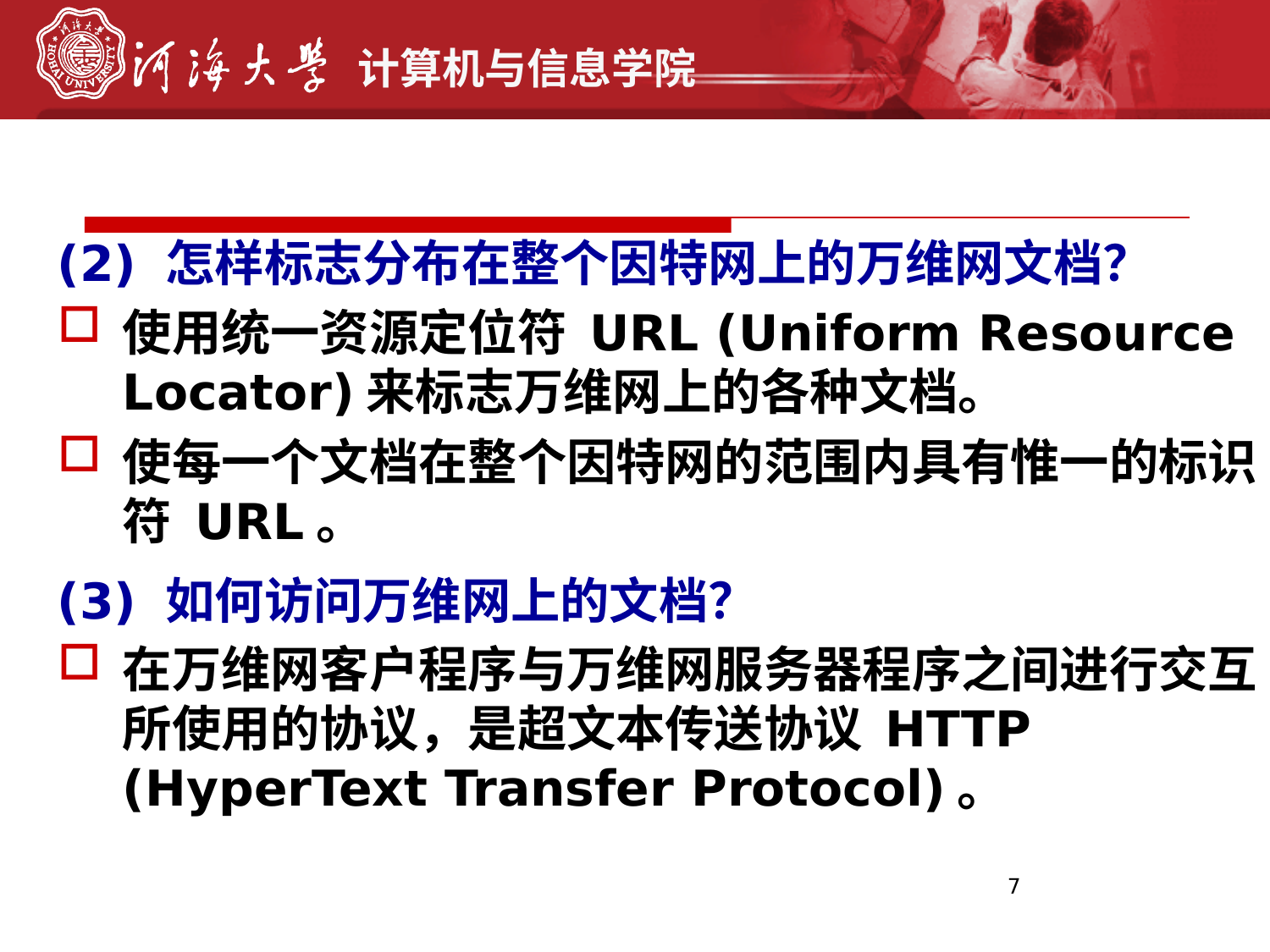

(2) 怎样标志分布在整个因特网上的万维网文档？
使用统一资源定位符 URL (Uniform Resource Locator)来标志万维网上的各种文档。
使每一个文档在整个因特网的范围内具有惟一的标识符 URL。
(3) 如何访问万维网上的文档？
在万维网客户程序与万维网服务器程序之间进行交互所使用的协议，是超文本传送协议 HTTP (HyperText Transfer Protocol)。

7